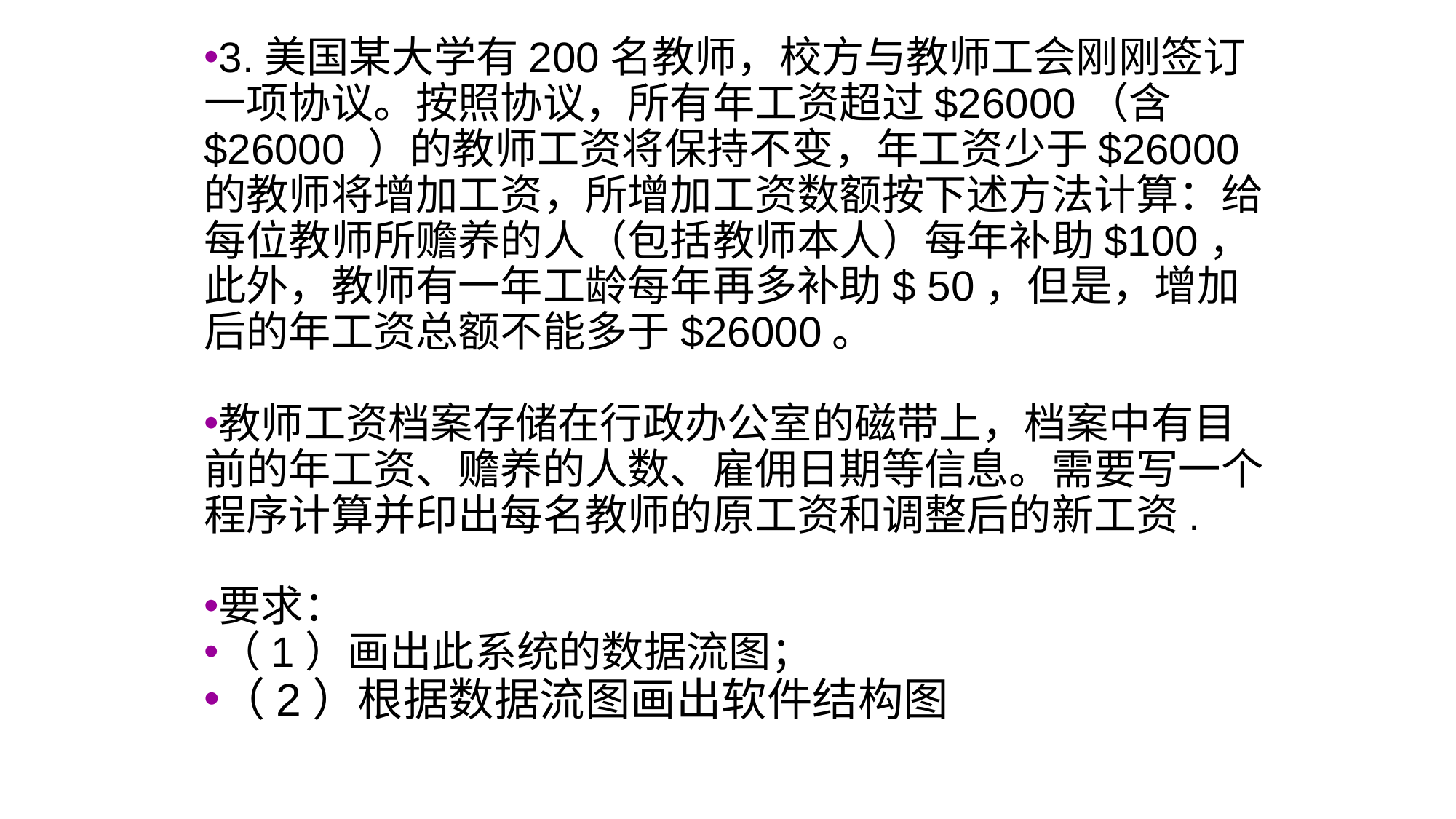

3.美国某大学有200名教师，校方与教师工会刚刚签订一项协议。按照协议，所有年工资超过$26000（含$26000 ）的教师工资将保持不变，年工资少于$26000的教师将增加工资，所增加工资数额按下述方法计算：给每位教师所赡养的人（包括教师本人）每年补助$100，此外，教师有一年工龄每年再多补助$ 50，但是，增加后的年工资总额不能多于$26000。

教师工资档案存储在行政办公室的磁带上，档案中有目前的年工资、赡养的人数、雇佣日期等信息。需要写一个程序计算并印出每名教师的原工资和调整后的新工资.

要求：
（1）画出此系统的数据流图；
（2）根据数据流图画出软件结构图